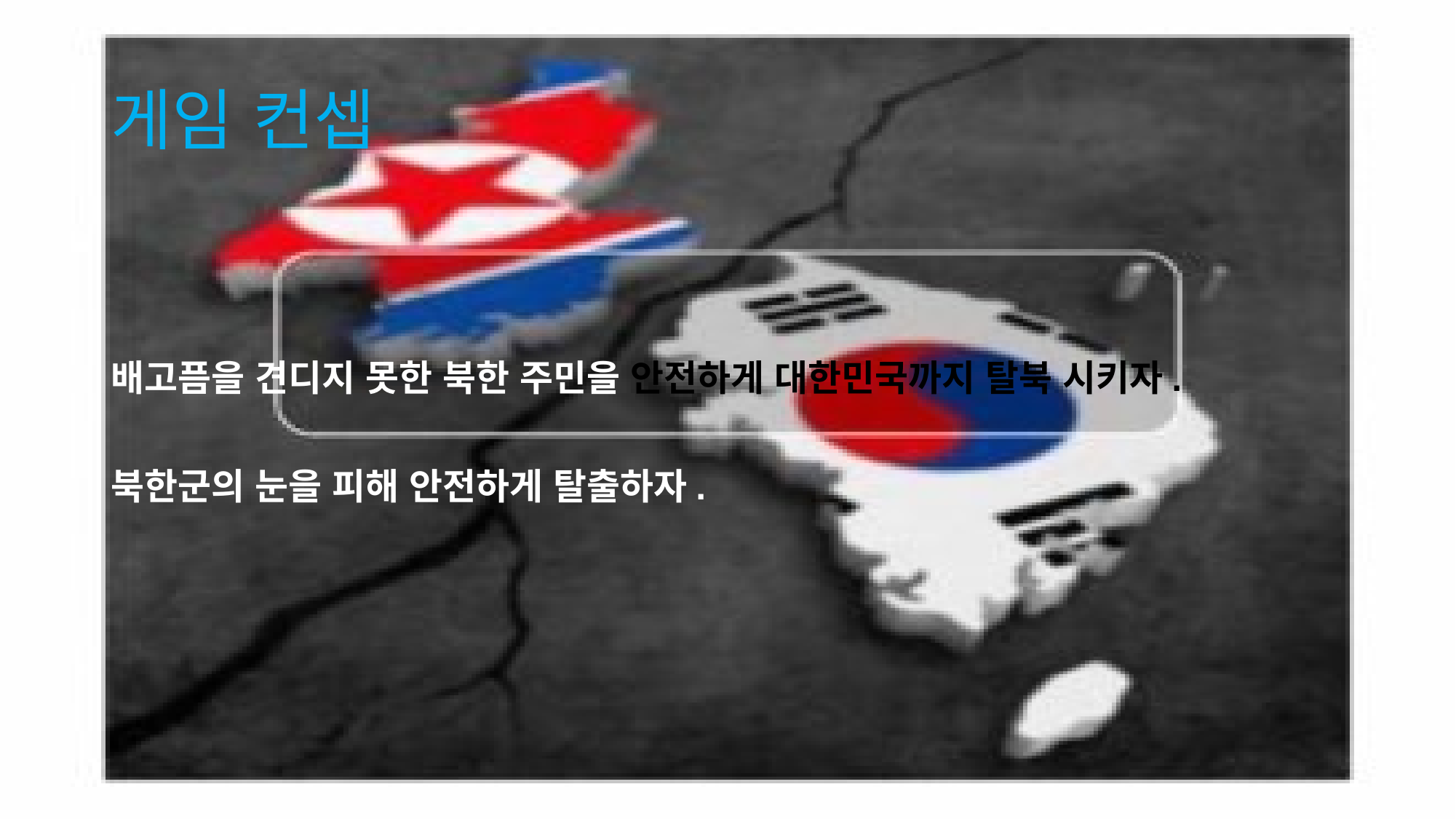

# 게임 컨셉

배고픔을 견디지 못한 북한 주민을 안전하게 대한민국까지 탈북 시키자.

북한군의 눈을 피해 안전하게 탈출하자.